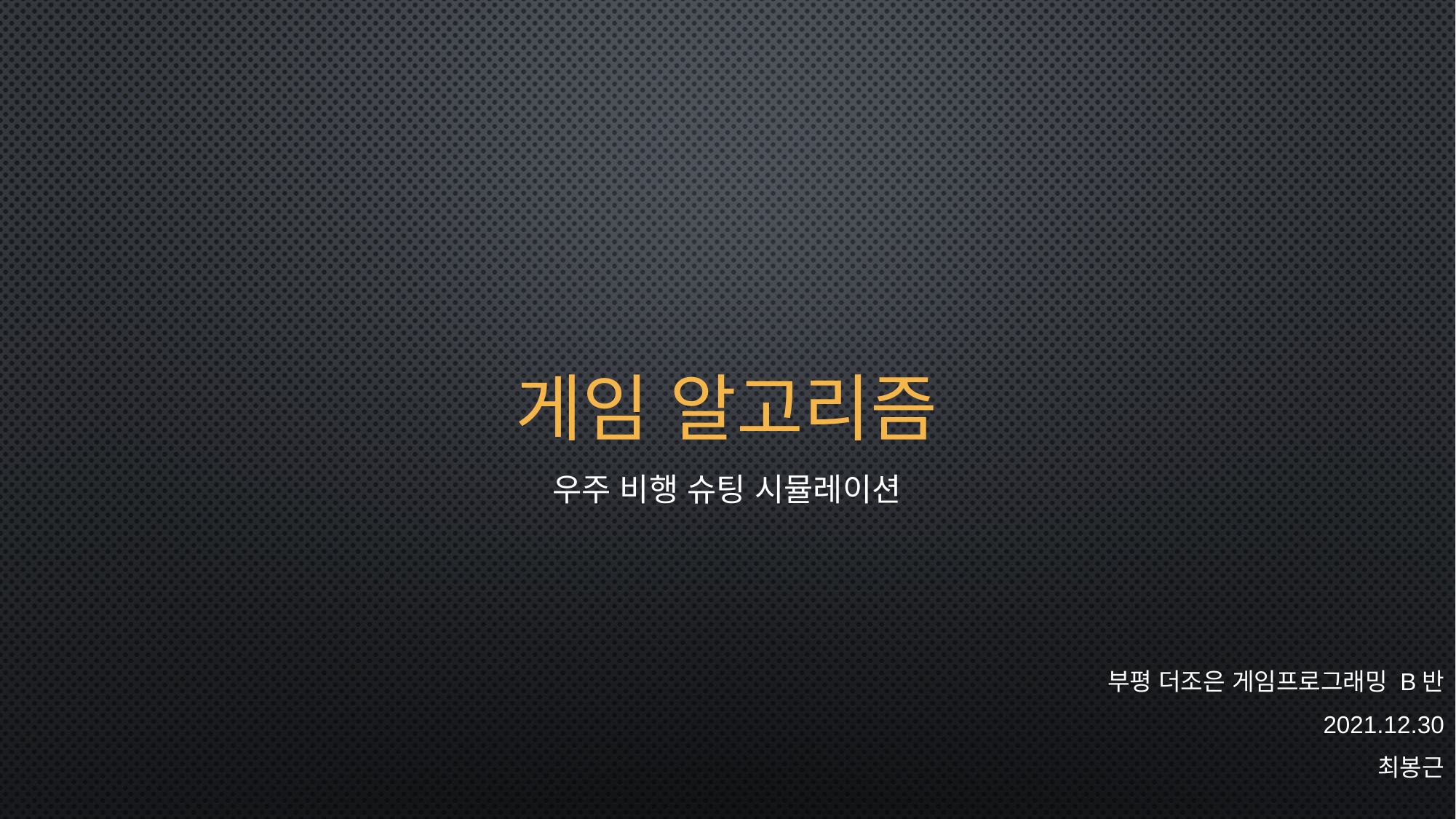

# 게임 알고리즘
우주 비행 슈팅 시뮬레이션
부평 더조은 게임프로그래밍 B반
2021.12.30
최봉근